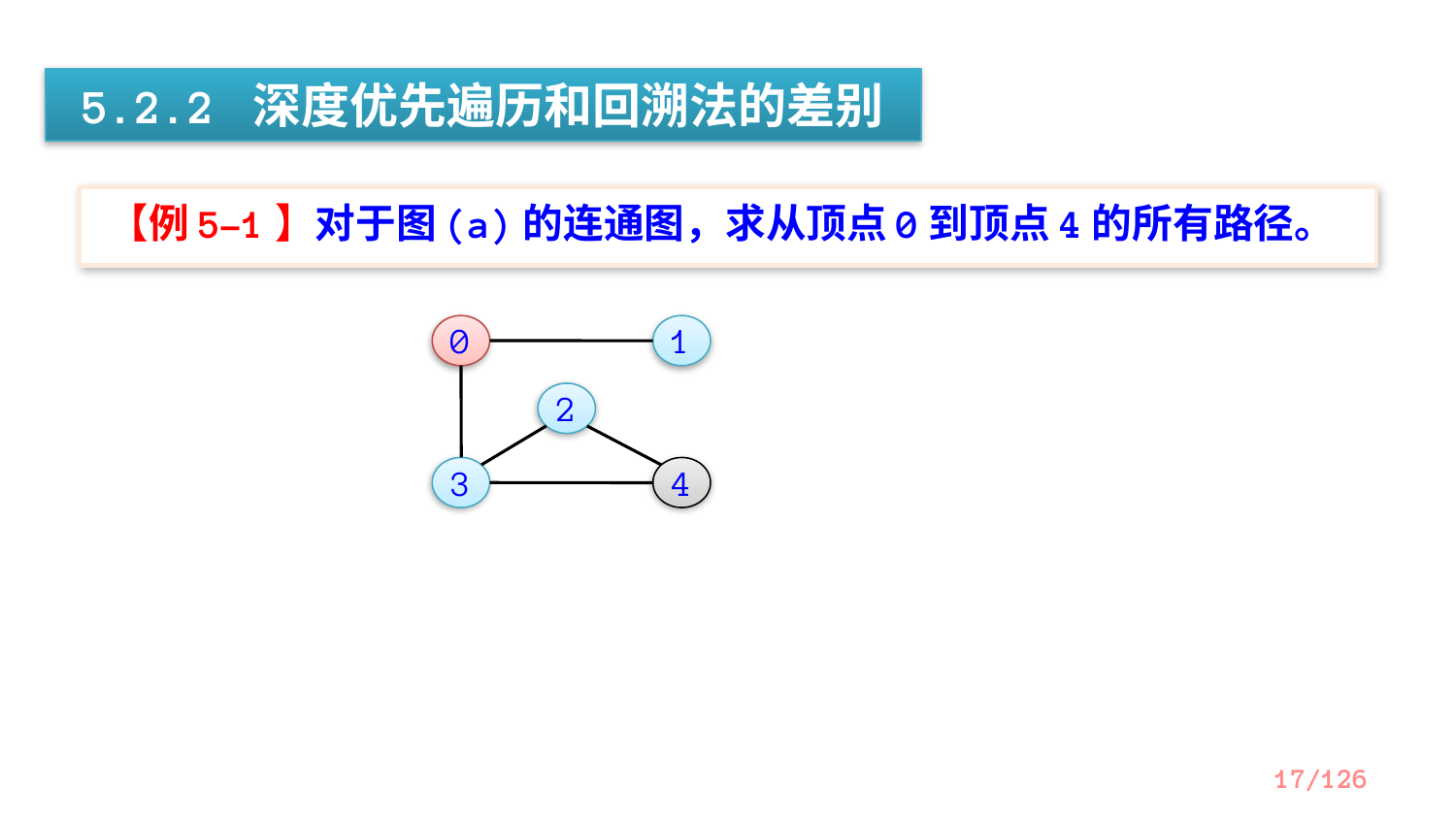

5.2.2 深度优先遍历和回溯法的差别
【例5-1】对于图(a)的连通图，求从顶点0到顶点4的所有路径。
0
1

2

3
4

17/126